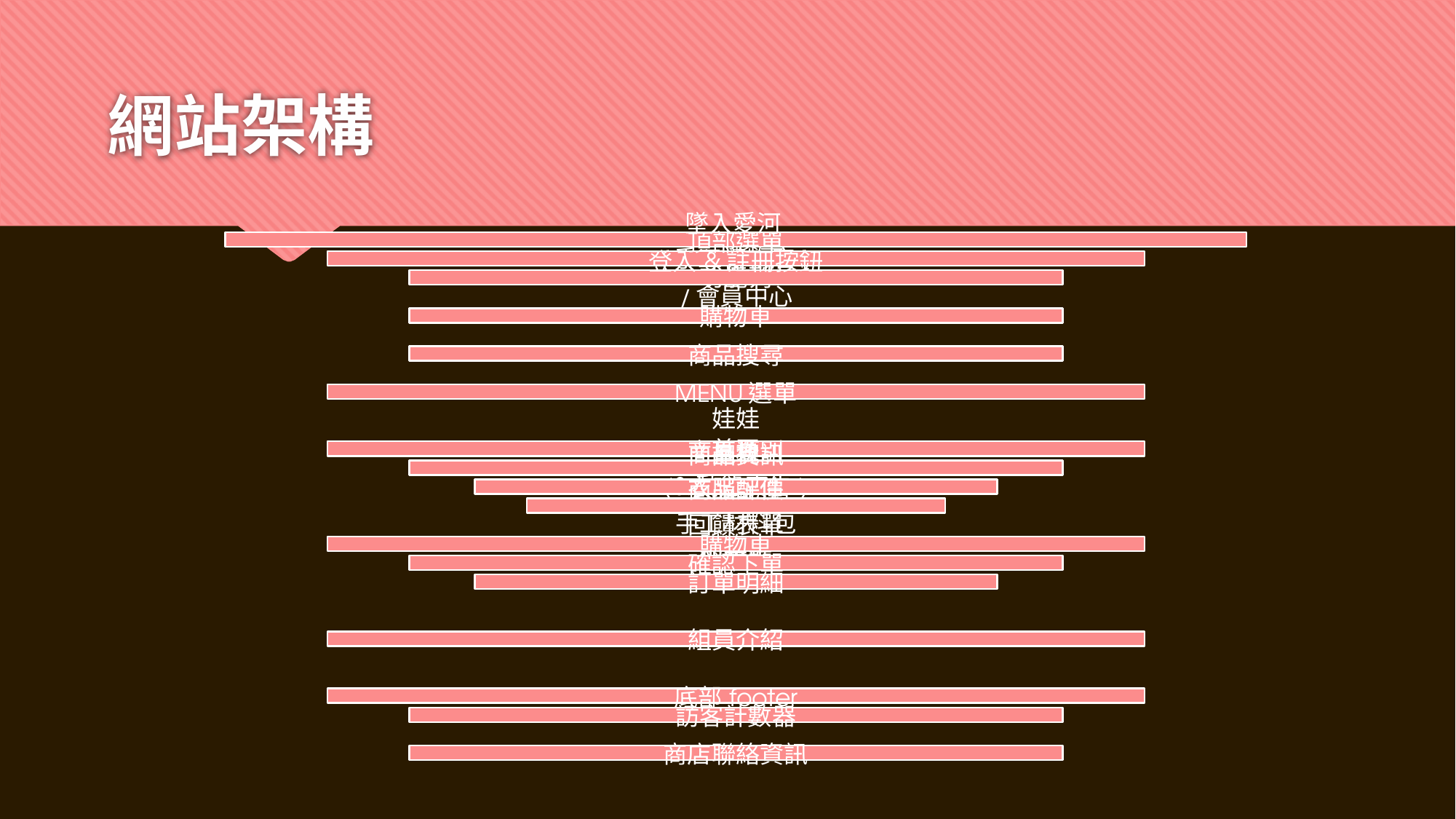

# 網站架構
墜入愛河
(手工禮物店)
頂部選單
功能列
MENU選單
首頁
登入&註冊按鈕
/會員中心
購物車
商品搜尋
商品類別
娃娃
抱枕
衣服配件
手工材料包
加購區
組員介紹
底部footer
商品資訊
商品評價
回饋表單
留言板
購物車
確認下單
訂單明細
訪客計數器
商店聯絡資訊